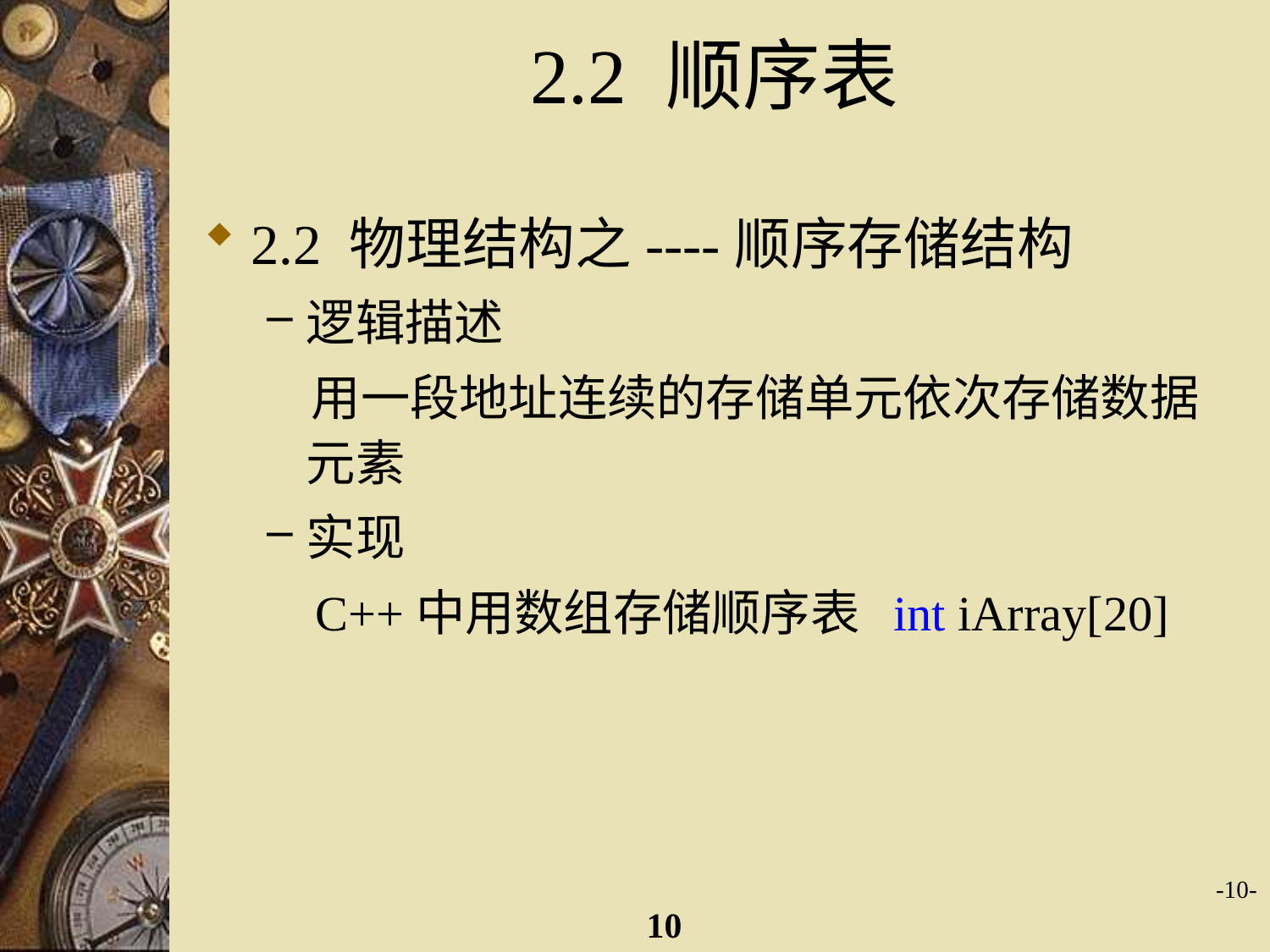

# 2.2 顺序表
2.2 物理结构之----顺序存储结构
逻辑描述
   用一段地址连续的存储单元依次存储数据元素
实现
    C++中用数组存储顺序表  int iArray[20]

-10-